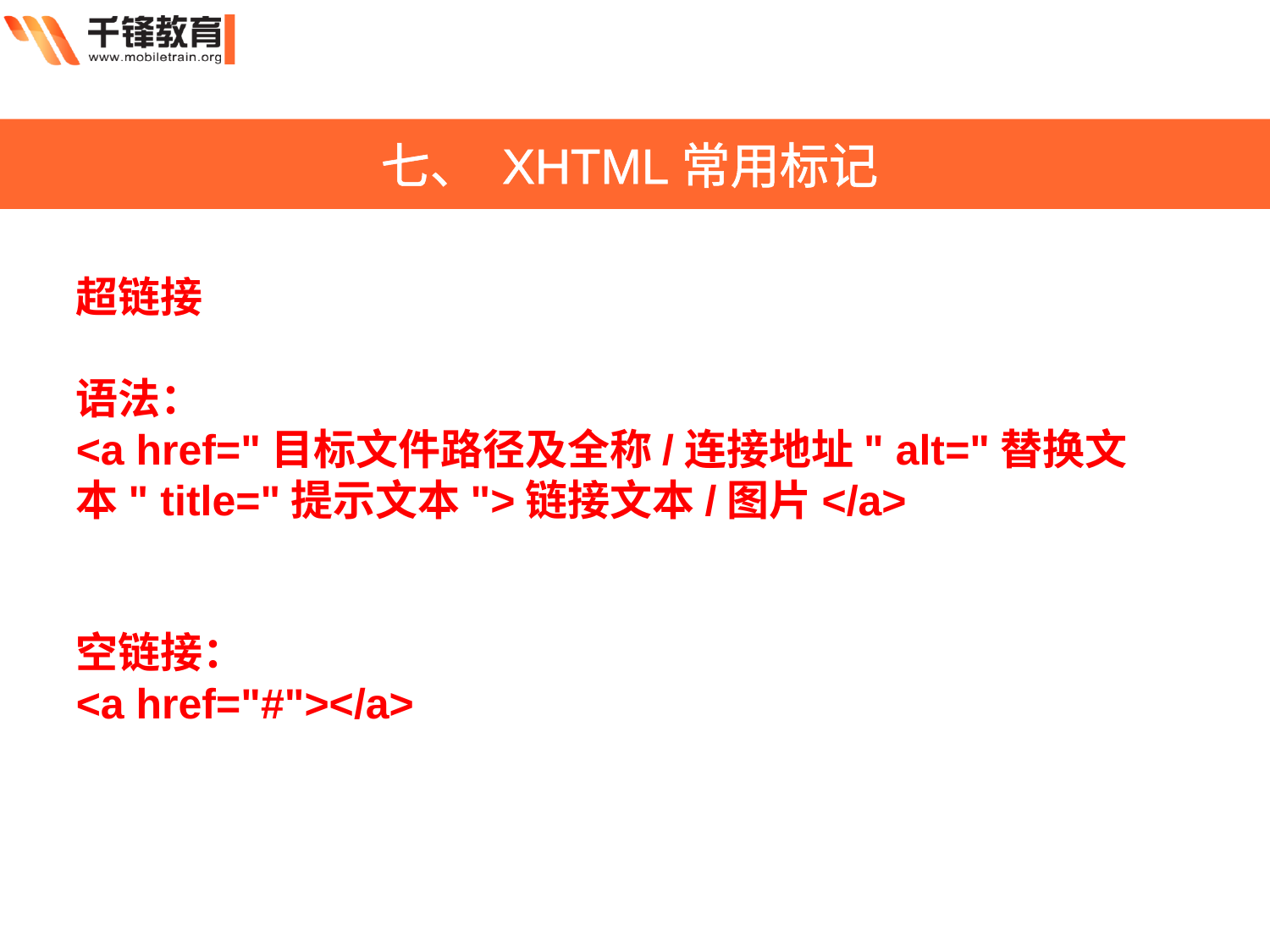

七、 XHTML常用标记
超链接

语法：
<a href="目标文件路径及全称/连接地址" alt="替换文本" title="提示文本">链接文本/图片</a>

空链接：
<a href="#"></a>